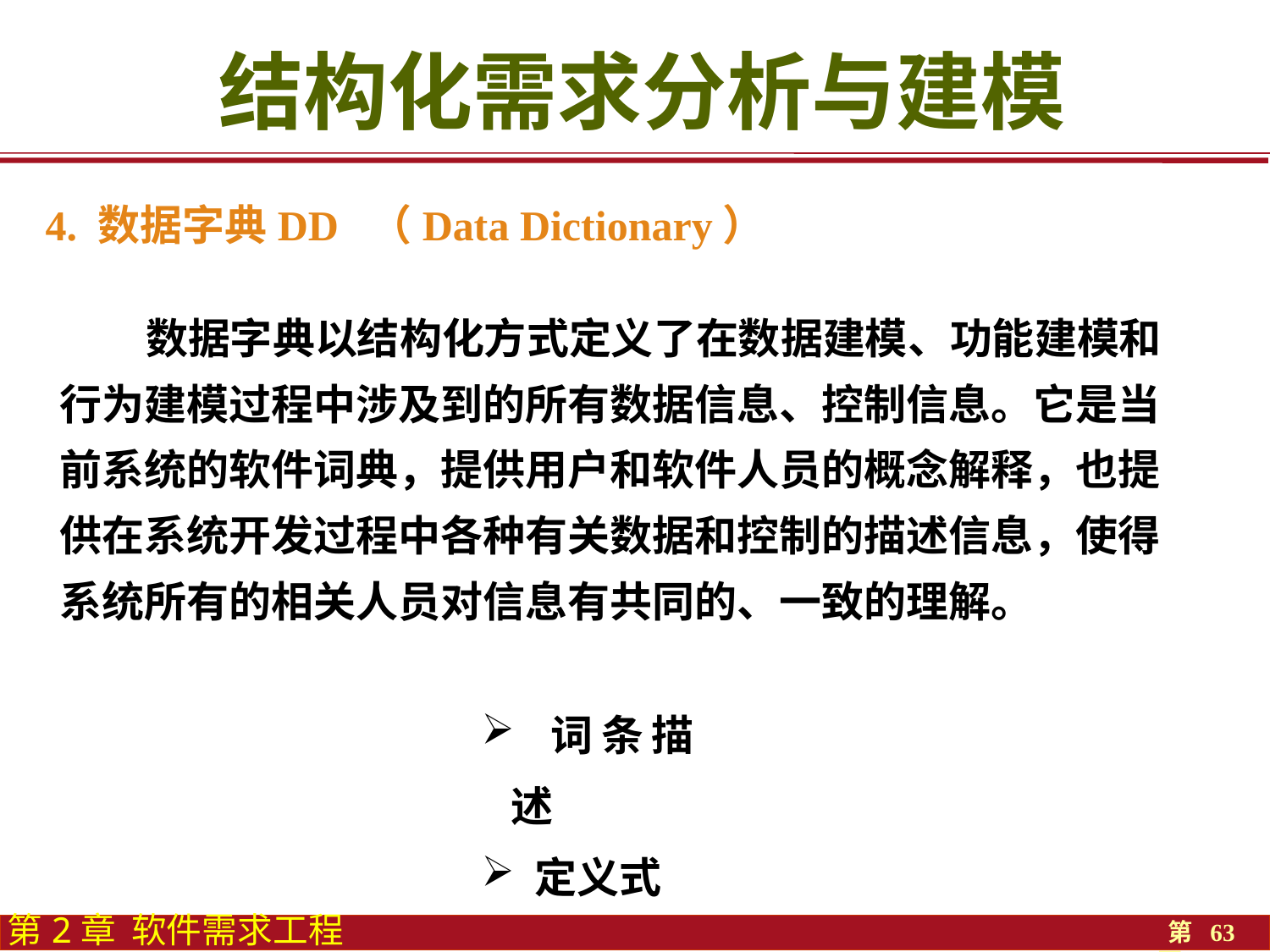

结构化需求分析与建模
4. 数据字典DD  （Data Dictionary）
        数据字典以结构化方式定义了在数据建模、功能建模和行为建模过程中涉及到的所有数据信息、控制信息。它是当前系统的软件词典，提供用户和软件人员的概念解释，也提供在系统开发过程中各种有关数据和控制的描述信息，使得系统所有的相关人员对信息有共同的、一致的理解。
 词条描述
 定义式